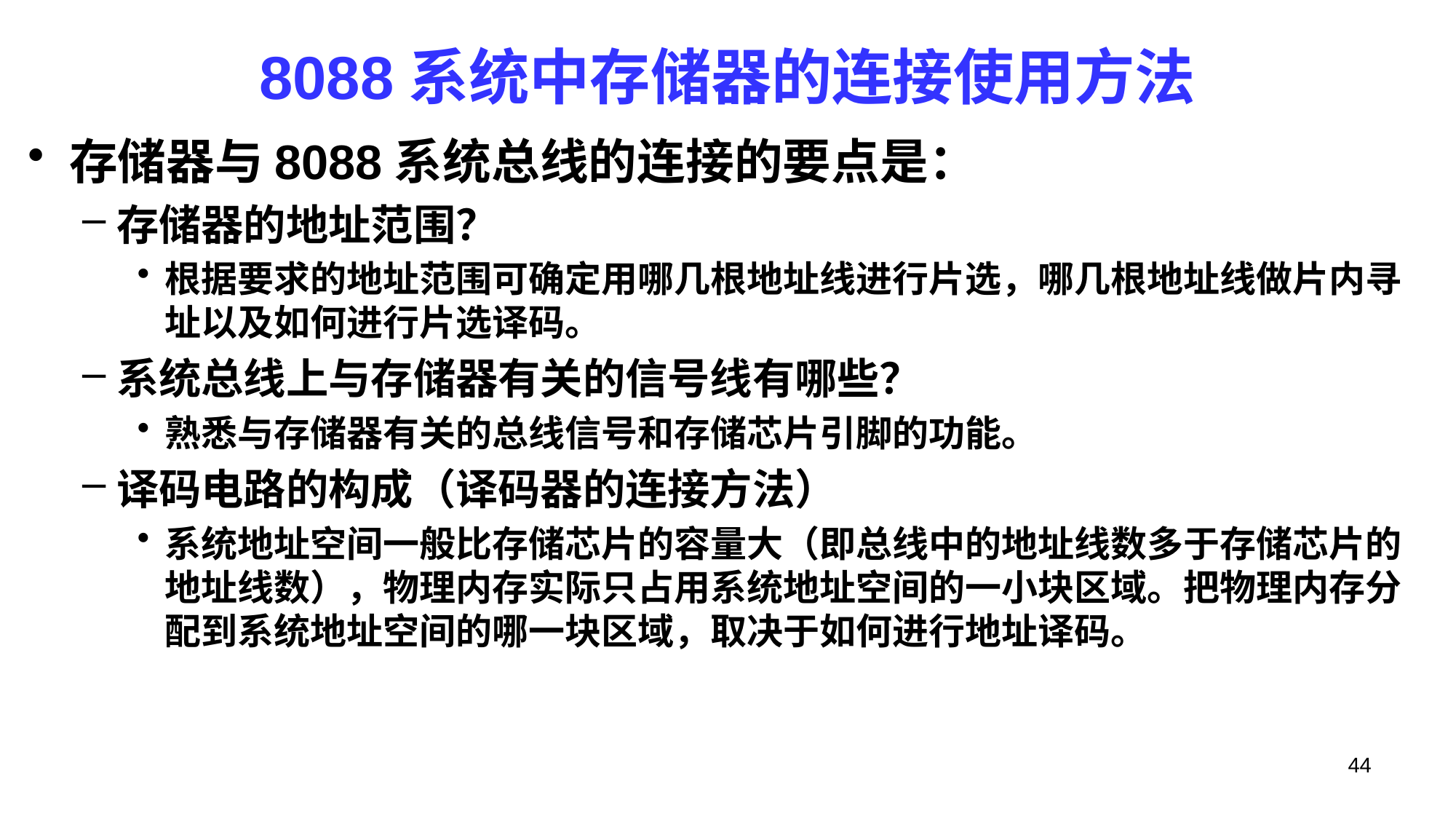

# 8088系统中存储器的连接使用方法
存储器与8088系统总线的连接的要点是：
存储器的地址范围？
根据要求的地址范围可确定用哪几根地址线进行片选，哪几根地址线做片内寻址以及如何进行片选译码。
系统总线上与存储器有关的信号线有哪些？
熟悉与存储器有关的总线信号和存储芯片引脚的功能。
译码电路的构成（译码器的连接方法）
系统地址空间一般比存储芯片的容量大（即总线中的地址线数多于存储芯片的地址线数），物理内存实际只占用系统地址空间的一小块区域。把物理内存分配到系统地址空间的哪一块区域，取决于如何进行地址译码。
44